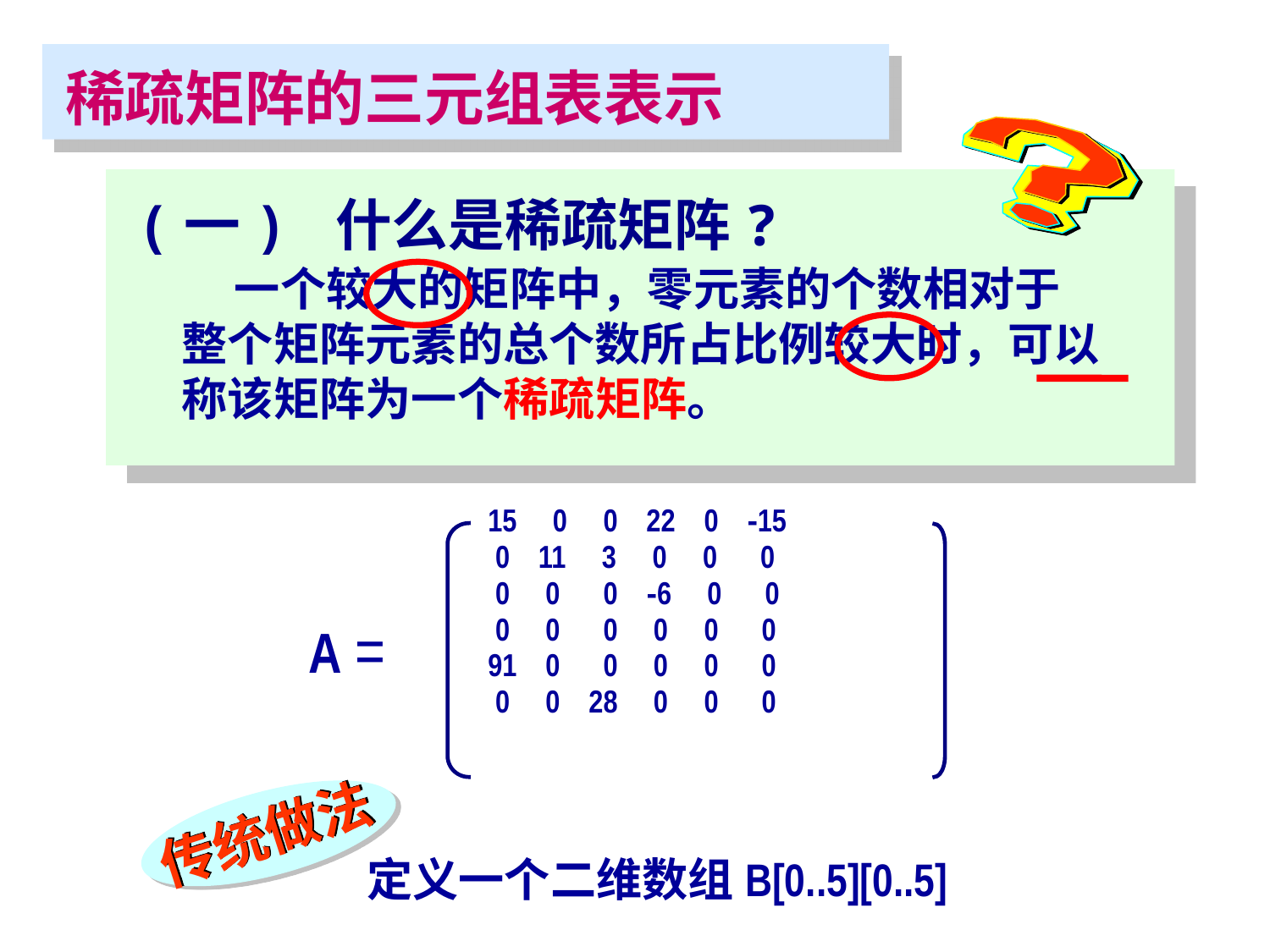

稀疏矩阵的三元组表表示

(一) 什么是稀疏矩阵?
    一个较大的矩阵中，零元素的个数相对于
整个矩阵元素的总个数所占比例较大时，可以
称该矩阵为一个稀疏矩阵。

 15     0     0    22    0    -15
  0    11     3     0     0      0
  0     0      0    -6     0      0
  0     0      0     0     0      0
 91    0      0     0     0      0
  0     0    28     0     0      0

  A =
传统做法

定义一个二维数组B[0..5][0..5]